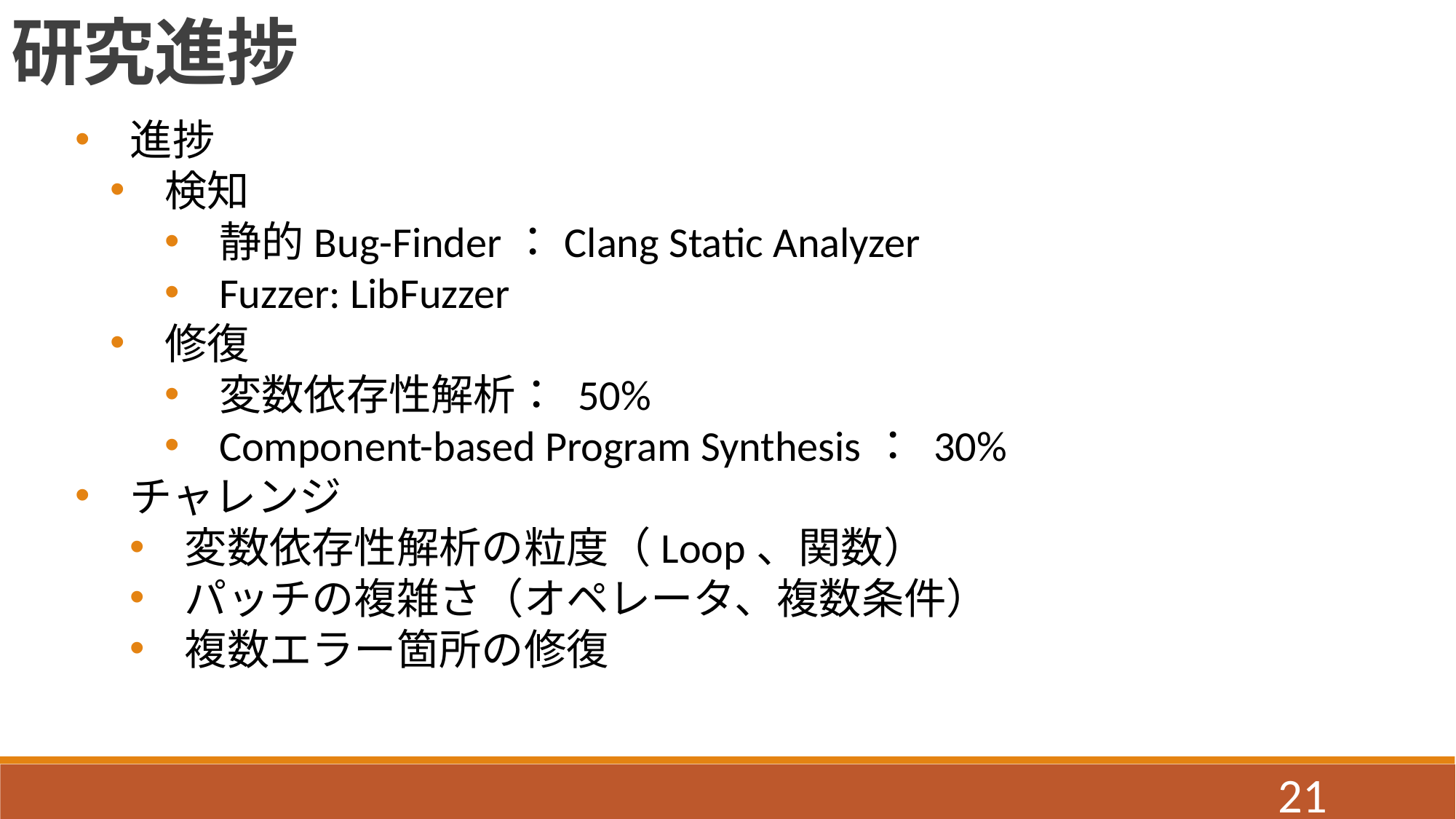

研究進捗
進捗
検知
静的Bug-Finder：Clang Static Analyzer
Fuzzer: LibFuzzer
修復
変数依存性解析： 50%
Component-based Program Synthesis： 30%
チャレンジ
変数依存性解析の粒度（Loop、関数）
パッチの複雑さ（オペレータ、複数条件）
複数エラー箇所の修復
21